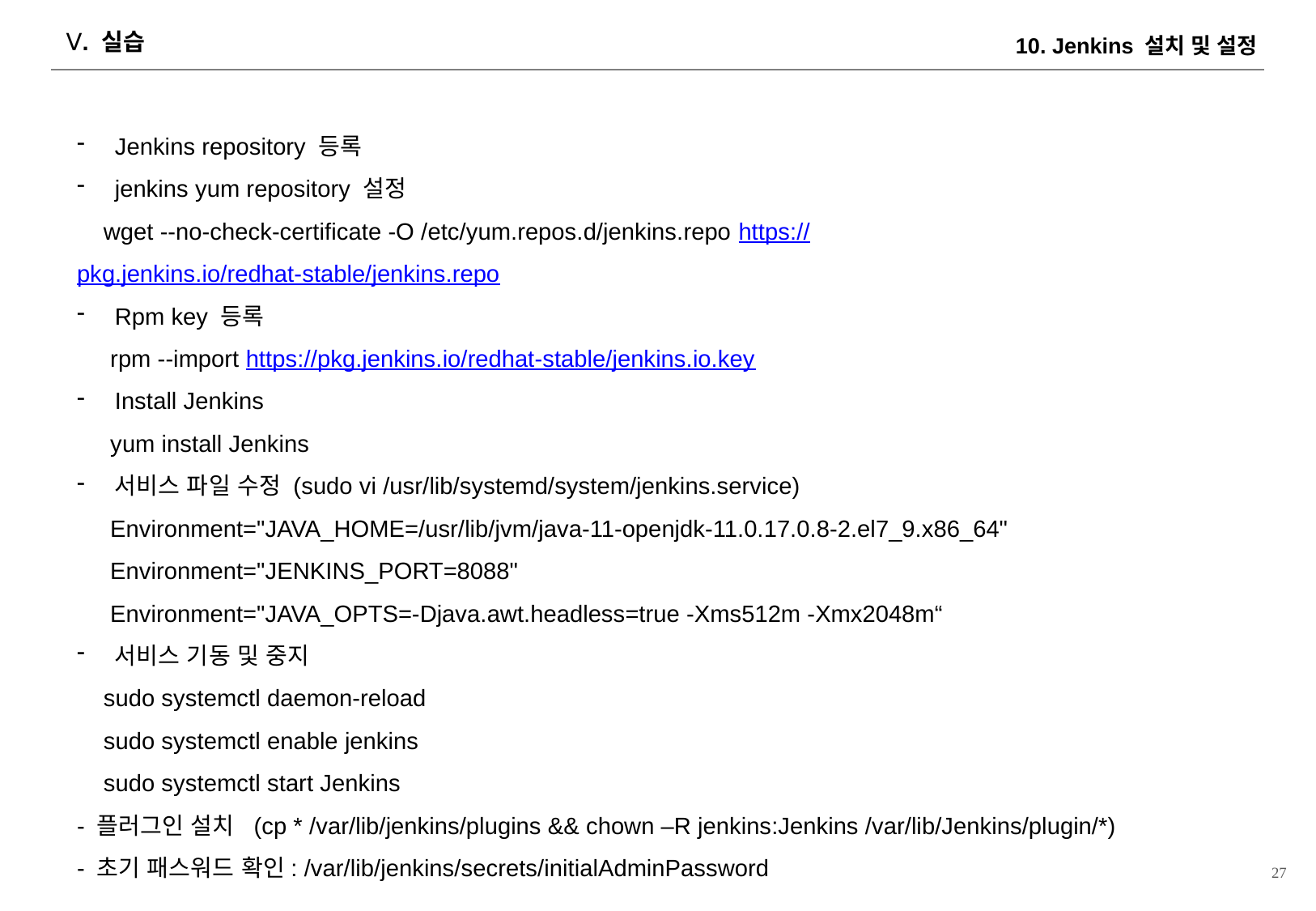

# Ⅴ. 실습
10. Jenkins 설치 및 설정
Jenkins repository 등록
jenkins yum repository 설정
    wget --no-check-certificate -O /etc/yum.repos.d/jenkins.repo https://pkg.jenkins.io/redhat-stable/jenkins.repo
Rpm key 등록
     rpm --import https://pkg.jenkins.io/redhat-stable/jenkins.io.key
Install Jenkins
     yum install Jenkins
서비스 파일 수정 (sudo vi /usr/lib/systemd/system/jenkins.service)
     Environment="JAVA_HOME=/usr/lib/jvm/java-11-openjdk-11.0.17.0.8-2.el7_9.x86_64"
     Environment="JENKINS_PORT=8088"
     Environment="JAVA_OPTS=-Djava.awt.headless=true -Xms512m -Xmx2048m“
서비스 기동 및 중지
    sudo systemctl daemon-reload
    sudo systemctl enable jenkins
    sudo systemctl start Jenkins
- 플러그인 설치  (cp * /var/lib/jenkins/plugins && chown –R jenkins:Jenkins /var/lib/Jenkins/plugin/*)
- 초기 패스워드 확인: /var/lib/jenkins/secrets/initialAdminPassword

27